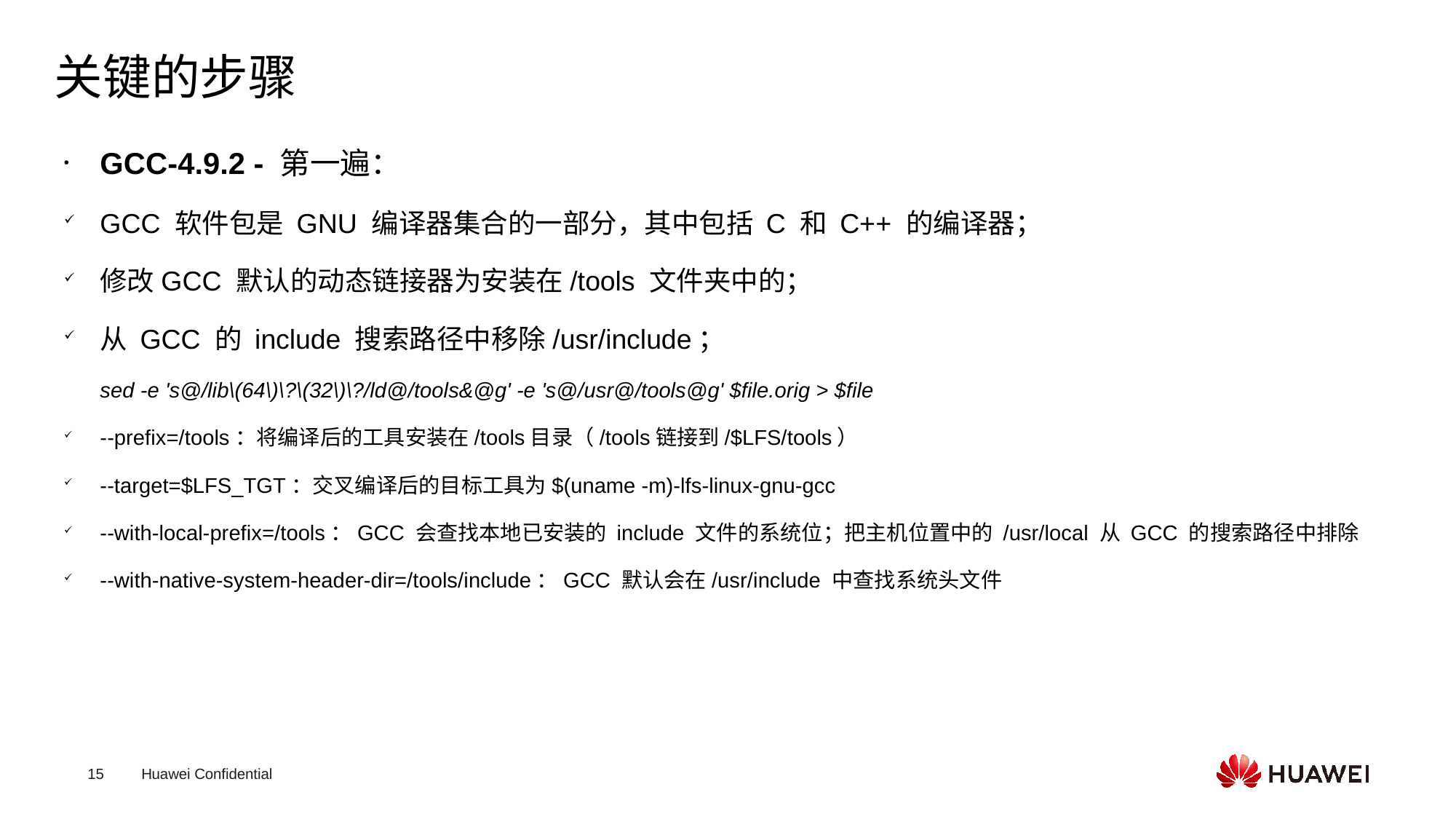

# 关键的步骤
GCC-4.9.2 - 第一遍：
GCC 软件包是 GNU 编译器集合的一部分，其中包括 C 和 C++ 的编译器；
修改GCC 默认的动态链接器为安装在/tools 文件夹中的；
从 GCC 的 include 搜索路径中移除/usr/include；
      sed -e 's@/lib\(64\)\?\(32\)\?/ld@/tools&@g' -e 's@/usr@/tools@g' $file.orig > $file
--prefix=/tools：将编译后的工具安装在/tools目录（/tools链接到/$LFS/tools）
--target=$LFS_TGT：交叉编译后的目标工具为$(uname -m)-lfs-linux-gnu-gcc
--with-local-prefix=/tools：GCC 会查找本地已安装的 include 文件的系统位；把主机位置中的 /usr/local 从 GCC 的搜索路径中排除
--with-native-system-header-dir=/tools/include：GCC 默认会在/usr/include 中查找系统头文件